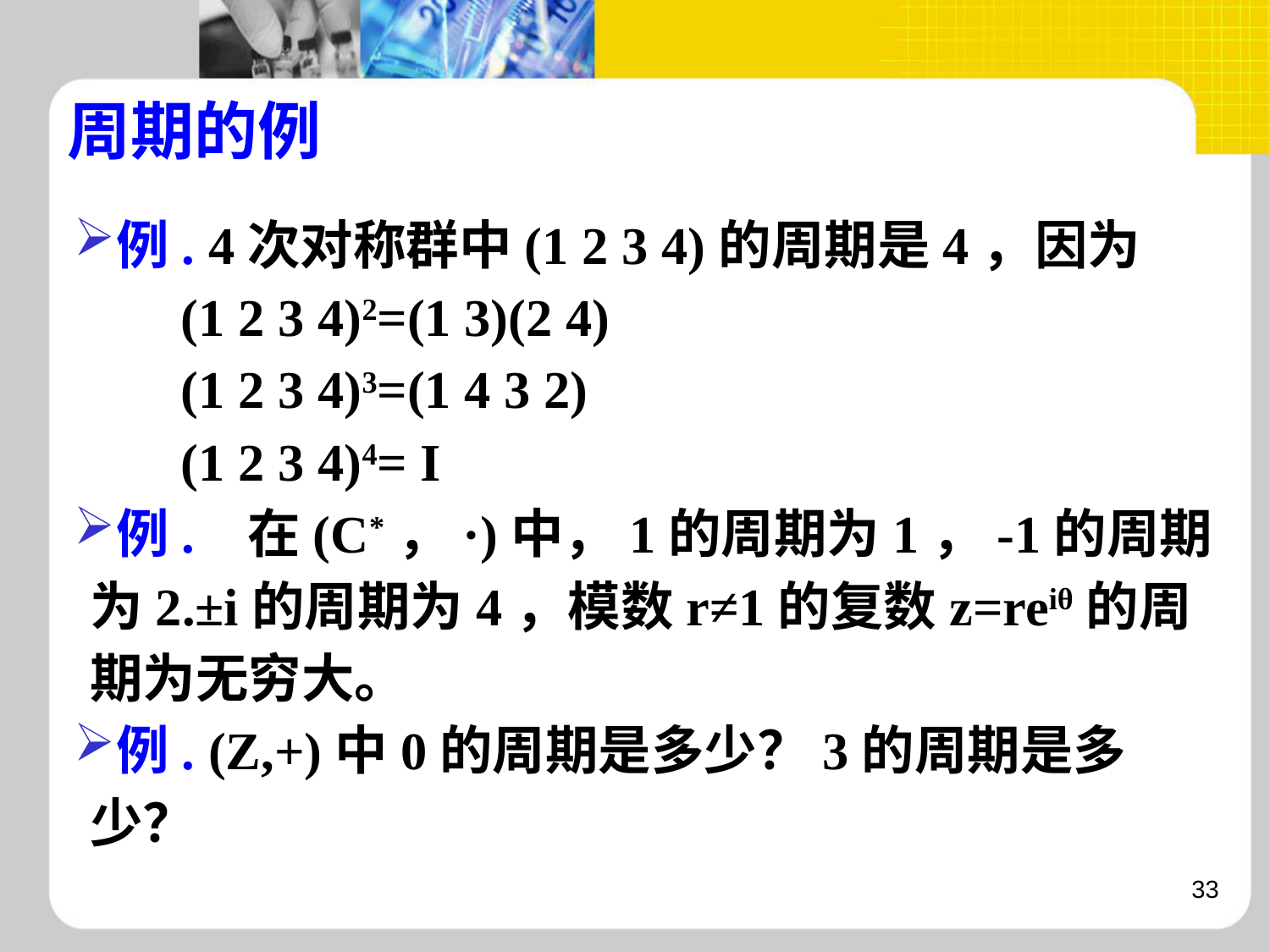

# 周期的例
例. 4次对称群中(1 2 3 4)的周期是4，因为
        (1 2 3 4)2=(1 3)(2 4)
        (1 2 3 4)3=(1 4 3 2)
        (1 2 3 4)4= I
例.   在(C*，·)中，1的周期为1，-1的周期为2.±i的周期为4，模数r≠1的复数z=reiθ的周期为无穷大。
例. (Z,+)中0的周期是多少？3的周期是多少？
33